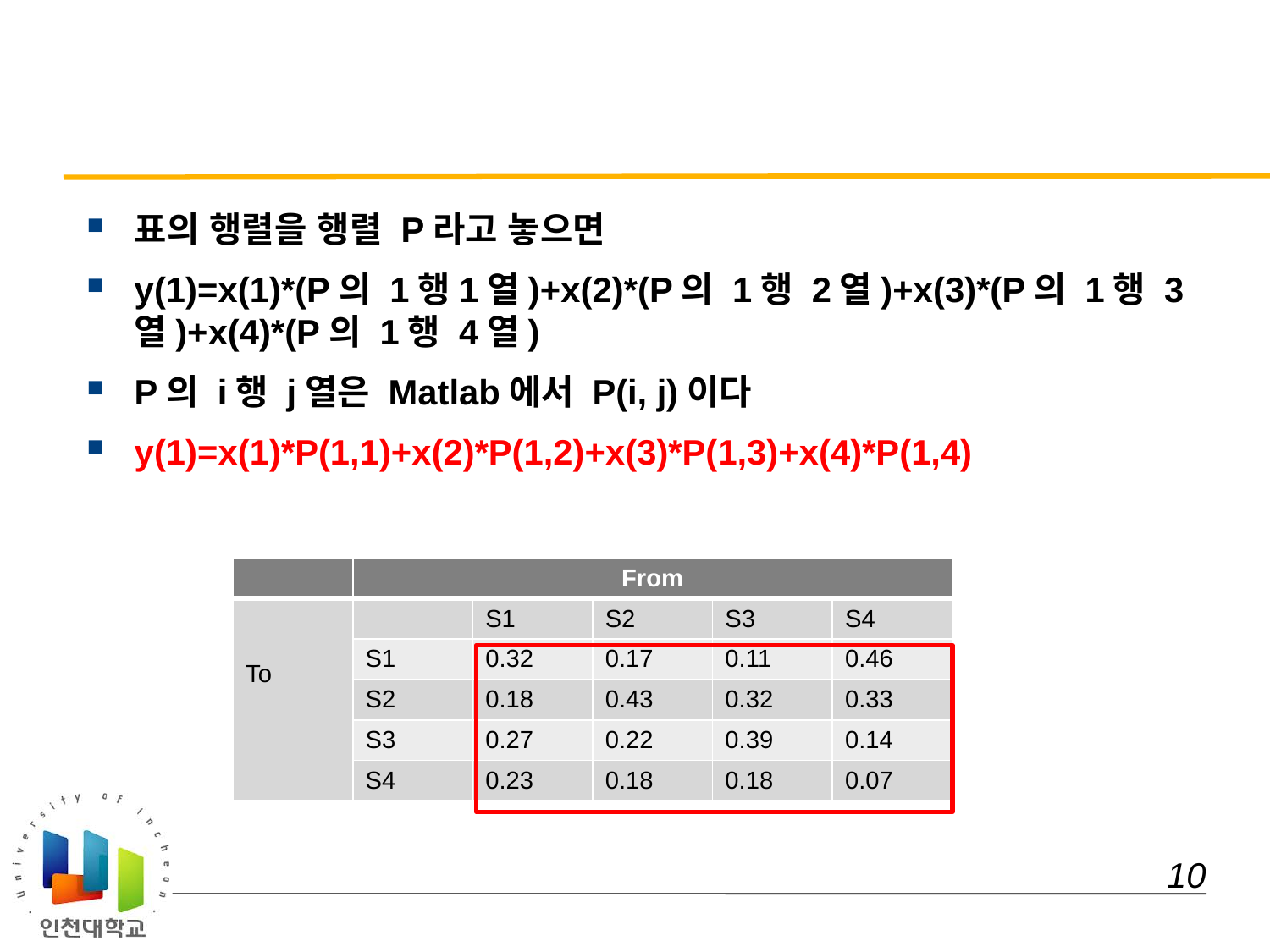

#
표의 행렬을 행렬 P라고 놓으면
y(1)=x(1)*(P의 1행1열)+x(2)*(P의 1행 2열)+x(3)*(P의 1행 3열)+x(4)*(P의 1행 4열)
P의 i행 j열은 Matlab에서 P(i, j)이다
y(1)=x(1)*P(1,1)+x(2)*P(1,2)+x(3)*P(1,3)+x(4)*P(1,4)

|  | From |  |  |  |  |
| --- | --- | --- | --- | --- | --- |
| To |  | S1 | S2 | S3 | S4 |
|  | S1 | 0.32 | 0.17 | 0.11 | 0.46 |
|  | S2 | 0.18 | 0.43 | 0.32 | 0.33 |
|  | S3 | 0.27 | 0.22 | 0.39 | 0.14 |
|  | S4 | 0.23 | 0.18 | 0.18 | 0.07 |

 10